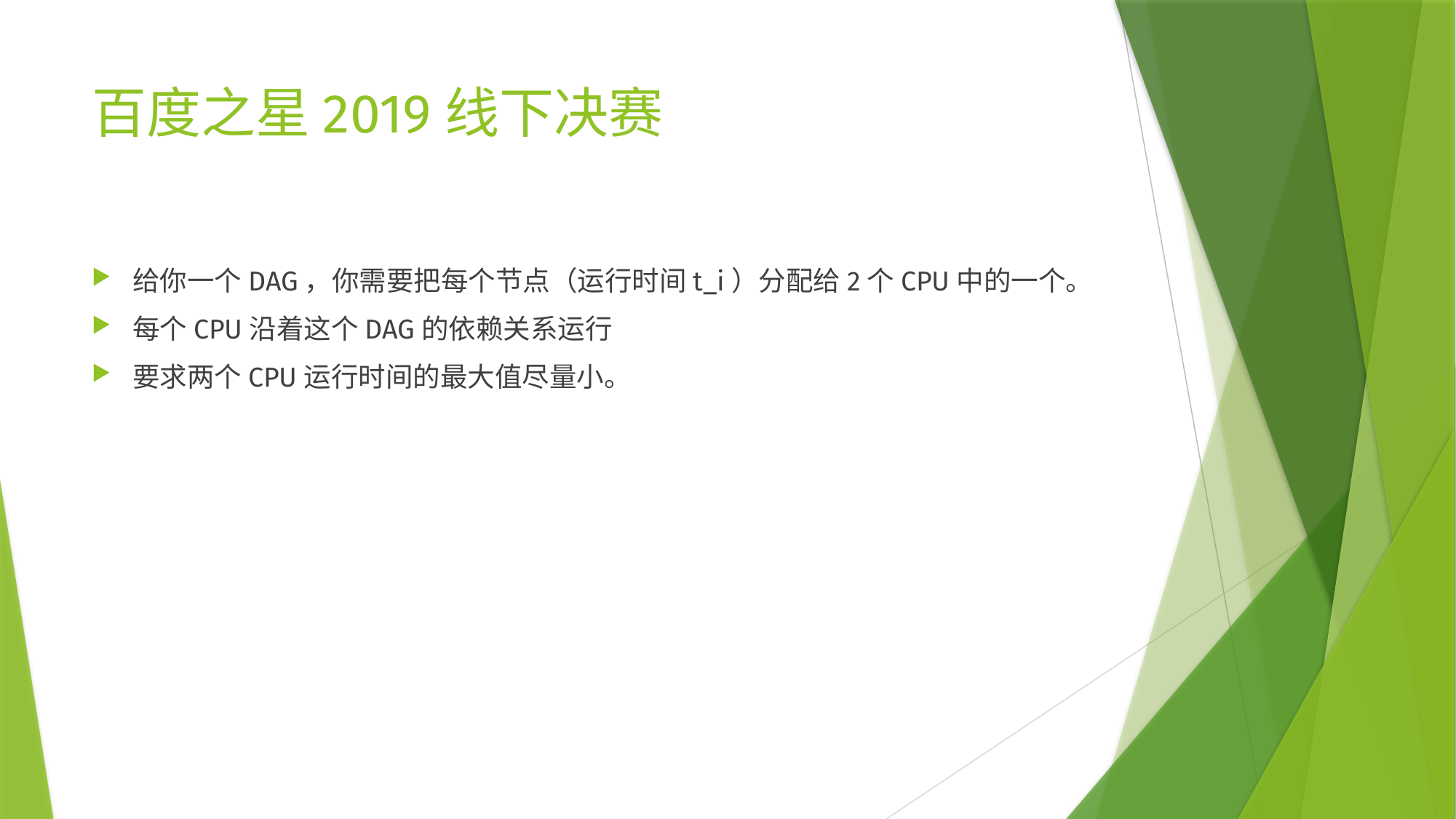

# 百度之星2019线下决赛
给你一个DAG，你需要把每个节点（运行时间t_i）分配给2个CPU中的一个。
每个CPU沿着这个DAG的依赖关系运行
要求两个CPU运行时间的最大值尽量小。